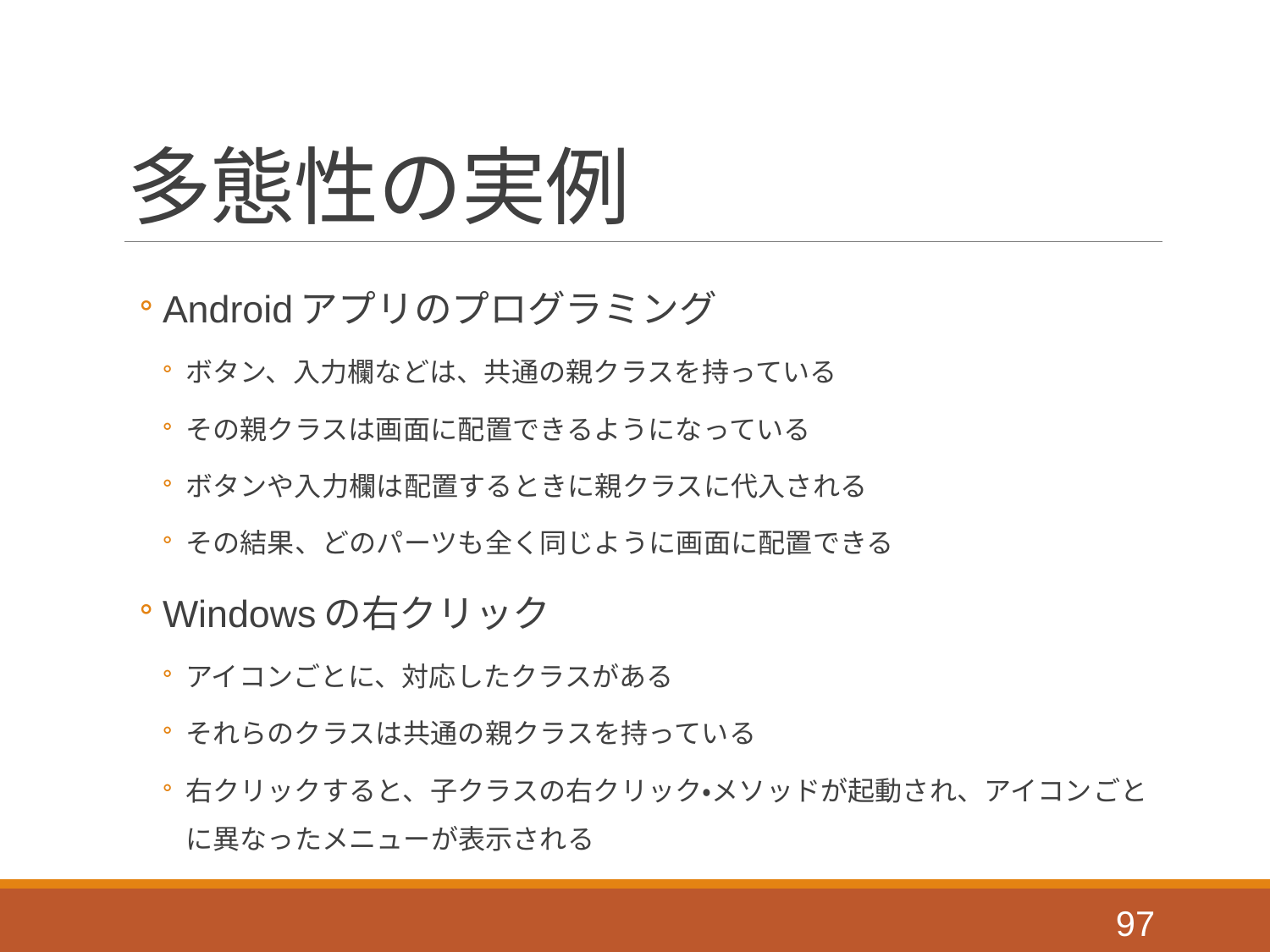

# 多態性の実例
Androidアプリのプログラミング
ボタン、入力欄などは、共通の親クラスを持っている
その親クラスは画面に配置できるようになっている
ボタンや入力欄は配置するときに親クラスに代入される
その結果、どのパーツも全く同じように画面に配置できる
Windowsの右クリック
アイコンごとに、対応したクラスがある
それらのクラスは共通の親クラスを持っている
右クリックすると、子クラスの右クリック・メソッドが起動され、アイコンごとに異なったメニューが表示される
97